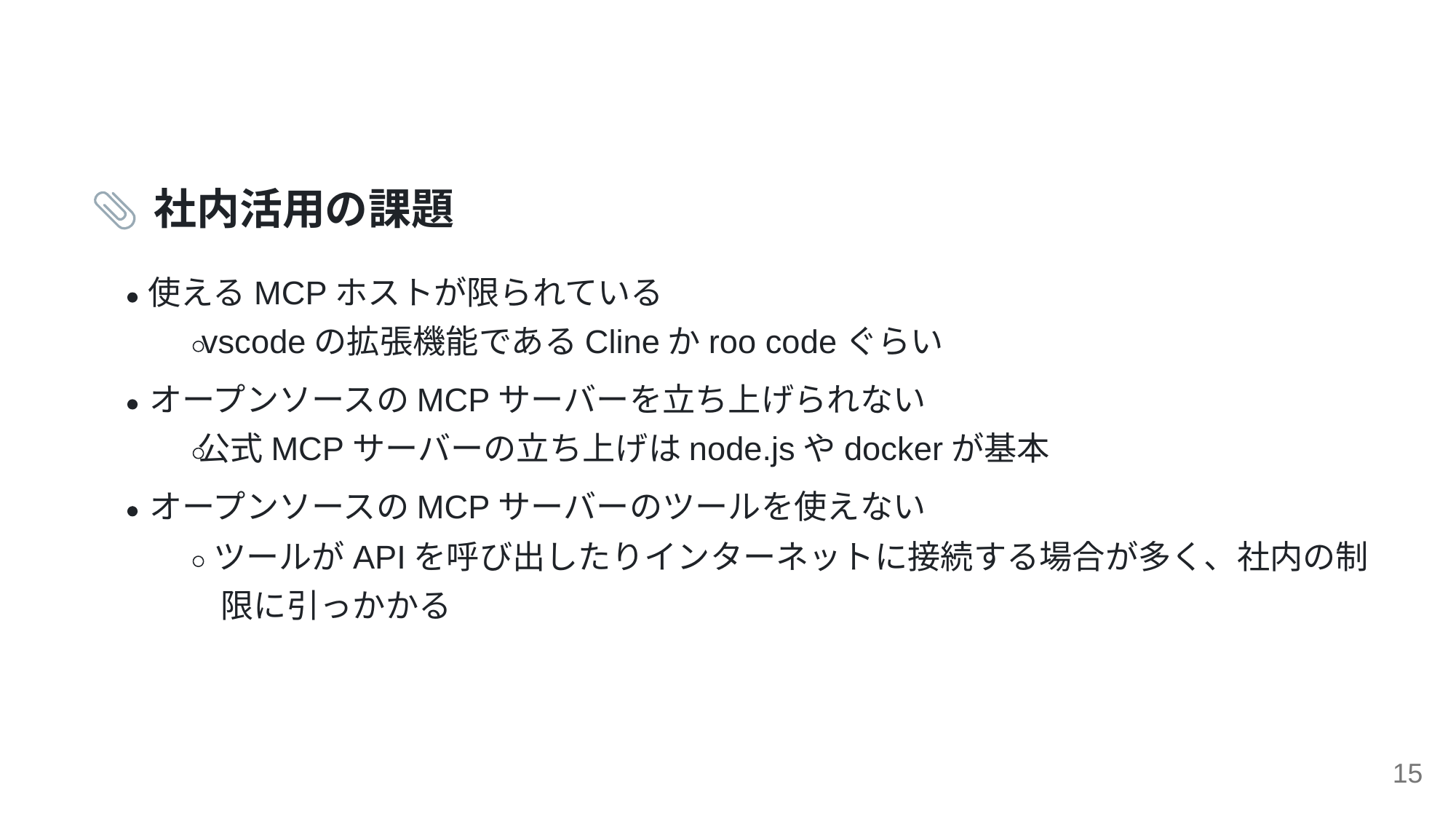

社内活⽤の課題

使えるMCPホストが限られている

vscodeの拡張機能であるClineかroo codeぐらい

オープンソースのMCPサーバーを⽴ち上げられない

公式MCPサーバーの⽴ち上げはnode.jsやdockerが基本

オープンソースのMCPサーバーのツールを使えない

ツールがAPIを呼び出したりインターネットに接続する場合が多く、社内の制

限に引っかかる
15